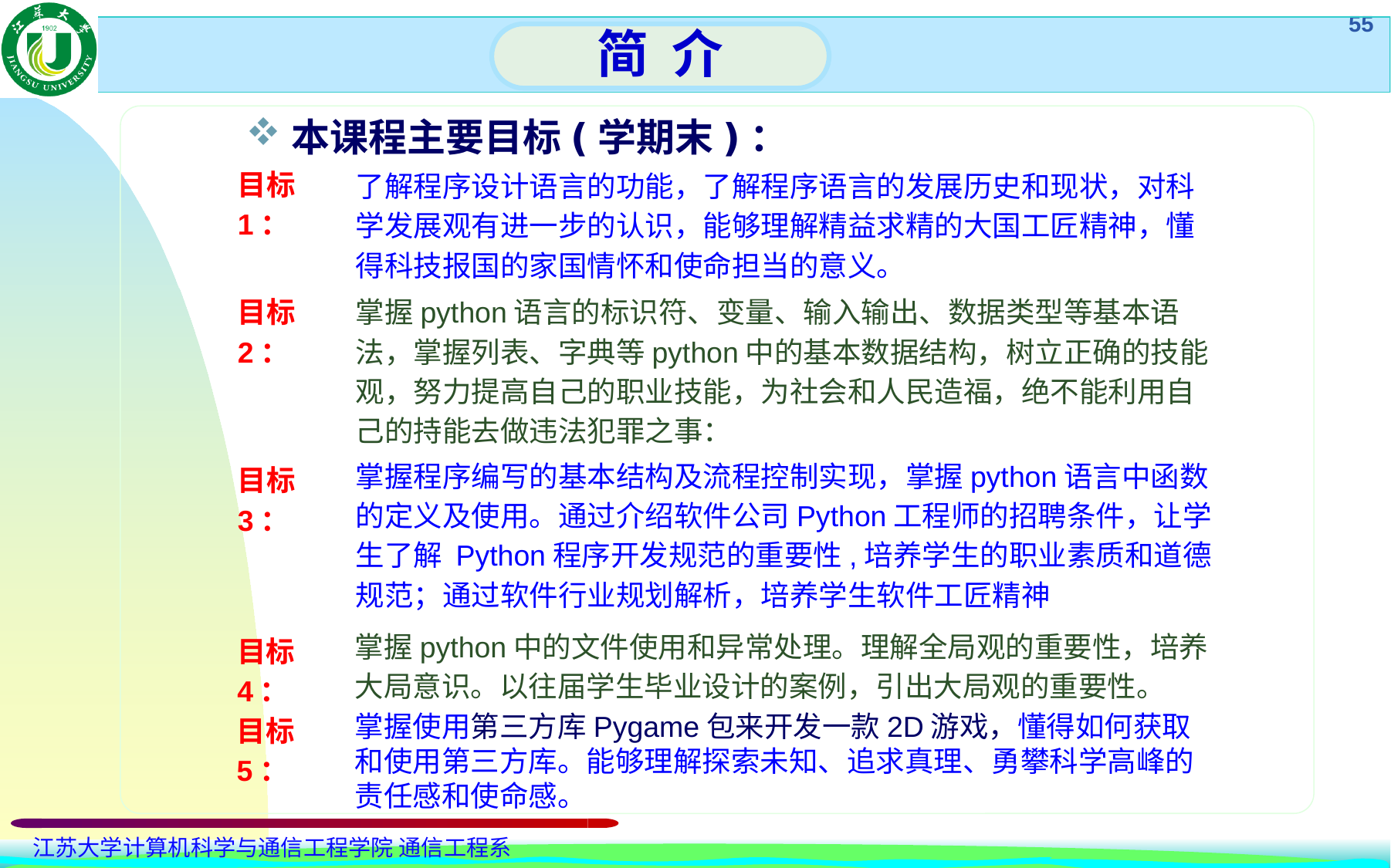

简  介

本课程主要目标(学期末)：
目标1：
了解程序设计语言的功能，了解程序语言的发展历史和现状，对科学发展观有进一步的认识，能够理解精益求精的大国工匠精神，懂得科技报国的家国情怀和使命担当的意义。
目标2：
掌握python语言的标识符、变量、输入输出、数据类型等基本语法，掌握列表、字典等python中的基本数据结构，树立正确的技能观，努力提高自己的职业技能，为社会和人民造福，绝不能利用自己的持能去做违法犯罪之事：
掌握程序编写的基本结构及流程控制实现，掌握python语言中函数的定义及使用。通过介绍软件公司Python工程师的招聘条件，让学生了解 Python程序开发规范的重要性,培养学生的职业素质和道德规范；通过软件行业规划解析，培养学生软件工匠精神
目标3：
掌握python中的文件使用和异常处理。理解全局观的重要性，培养大局意识。以往届学生毕业设计的案例，引出大局观的重要性。
目标4：
目标5：
掌握使用第三方库Pygame包来开发一款2D游戏，懂得如何获取和使用第三方库。能够理解探索未知、追求真理、勇攀科学高峰的责任感和使命感。